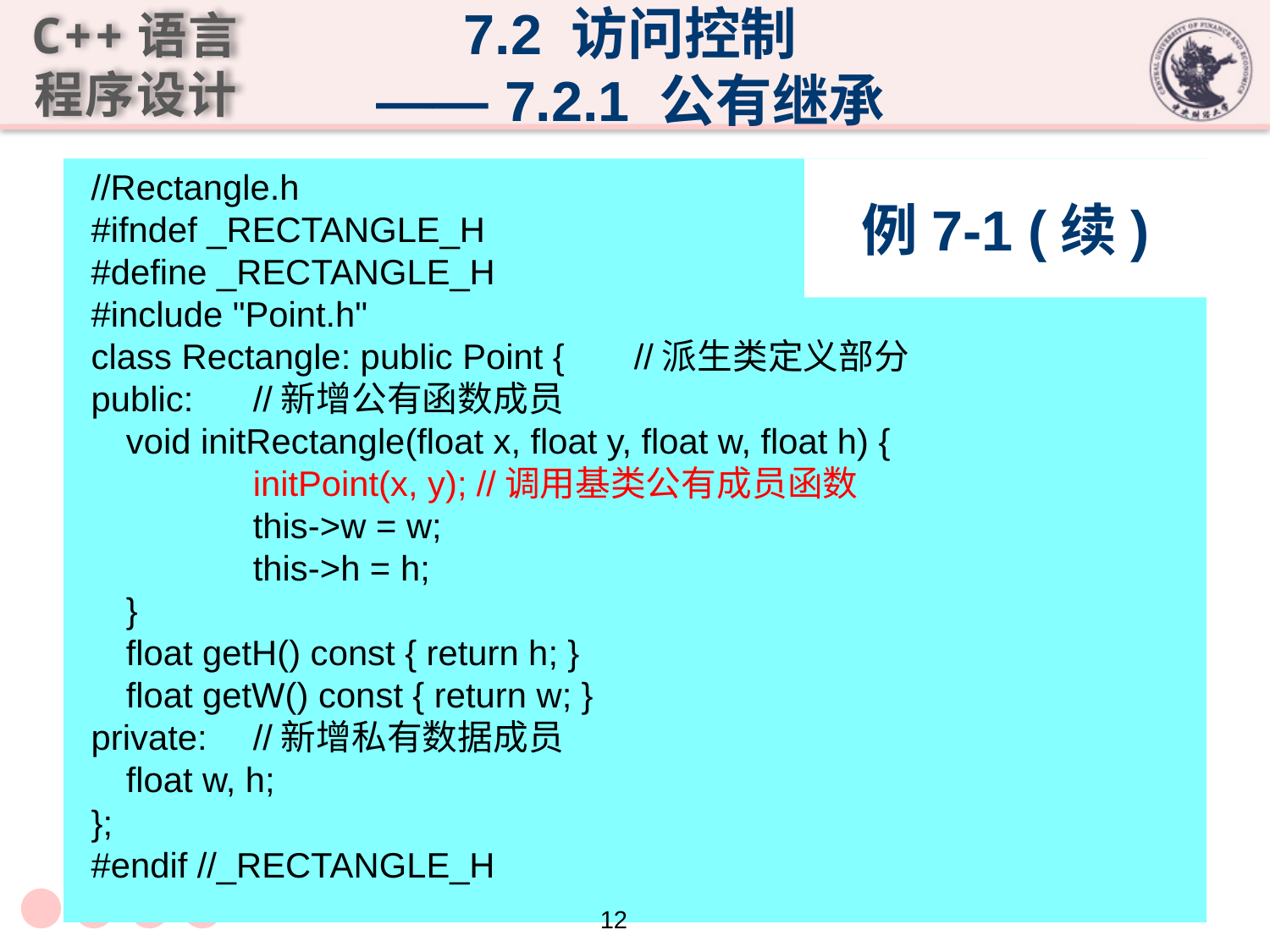

7.2 访问控制
—— 7.2.1 公有继承
//Rectangle.h
#ifndef _RECTANGLE_H
#define _RECTANGLE_H
#include "Point.h"
class Rectangle: public Point {	//派生类定义部分
public:	//新增公有函数成员
	void initRectangle(float x, float y, float w, float h) {
		initPoint(x, y); //调用基类公有成员函数
		this->w = w;
		this->h = h;
	}
	float getH() const { return h; }
	float getW() const { return w; }
private:	//新增私有数据成员
	float w, h;
};
#endif //_RECTANGLE_H
# 例7-1 (续)
12